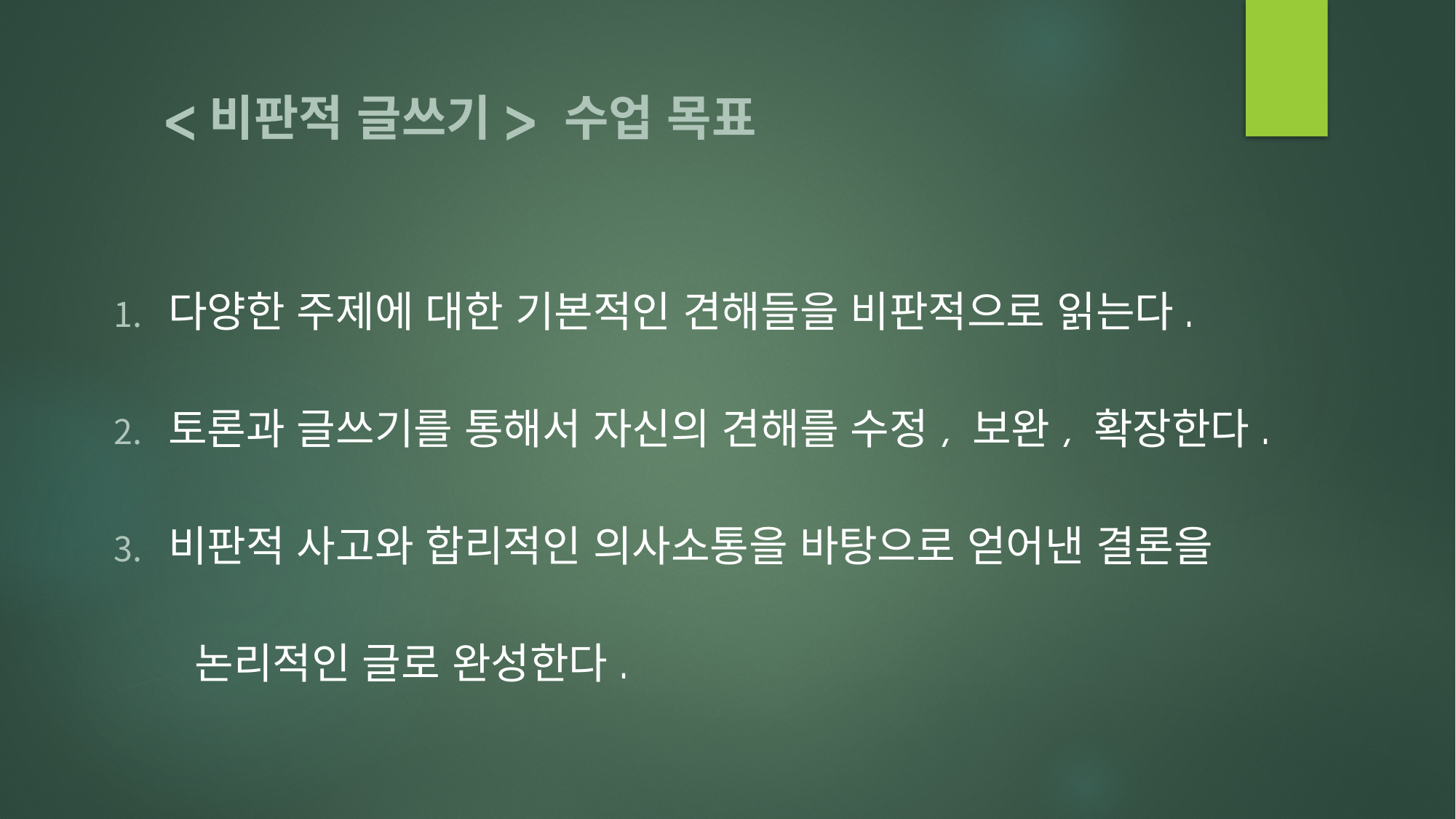

# <비판적 글쓰기> 수업 목표
다양한 주제에 대한 기본적인 견해들을 비판적으로 읽는다.
토론과 글쓰기를 통해서 자신의 견해를 수정, 보완, 확장한다.
비판적 사고와 합리적인 의사소통을 바탕으로 얻어낸 결론을
      논리적인 글로 완성한다.